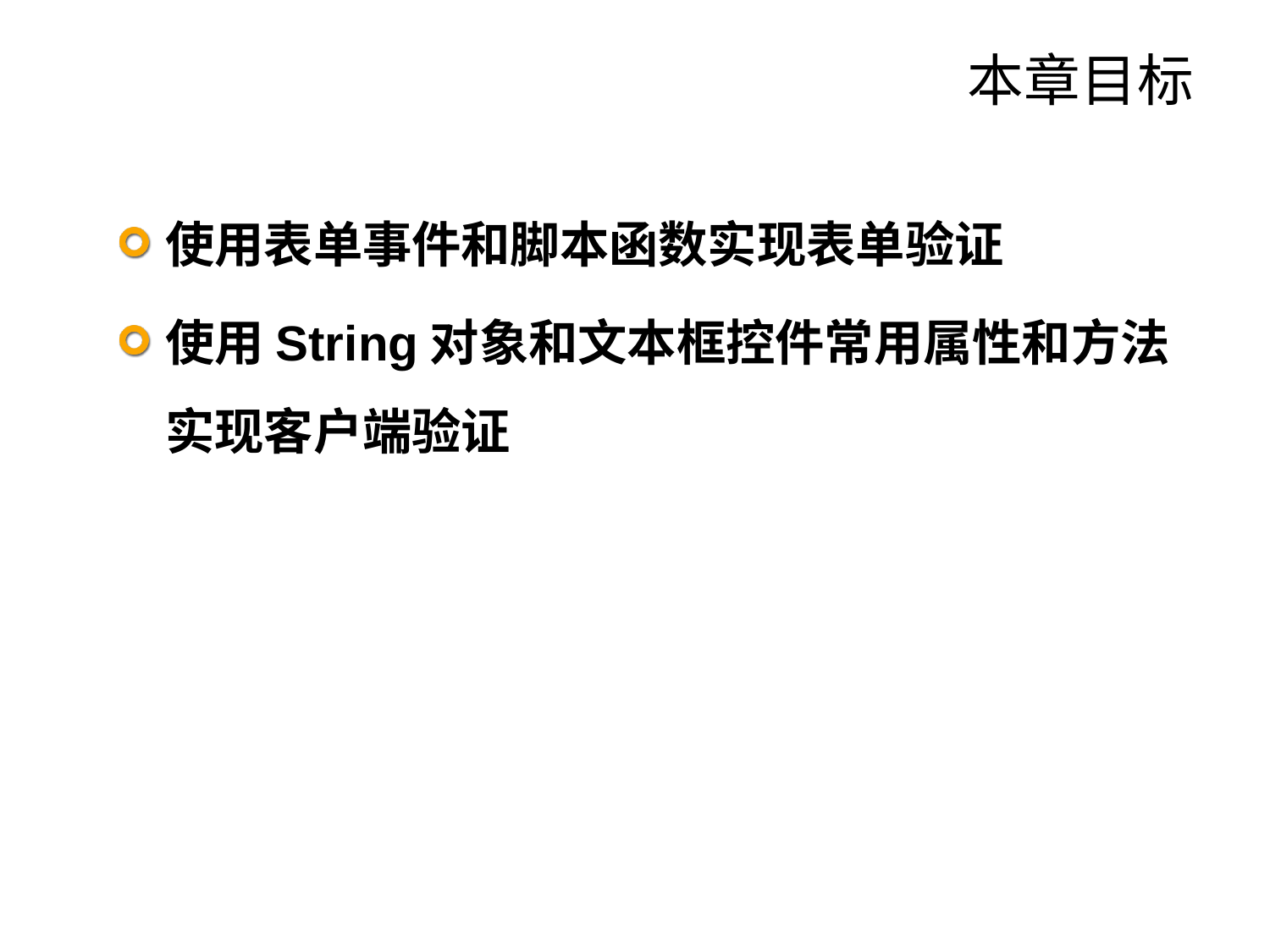

# 本章目标
使用表单事件和脚本函数实现表单验证
使用String对象和文本框控件常用属性和方法实现客户端验证